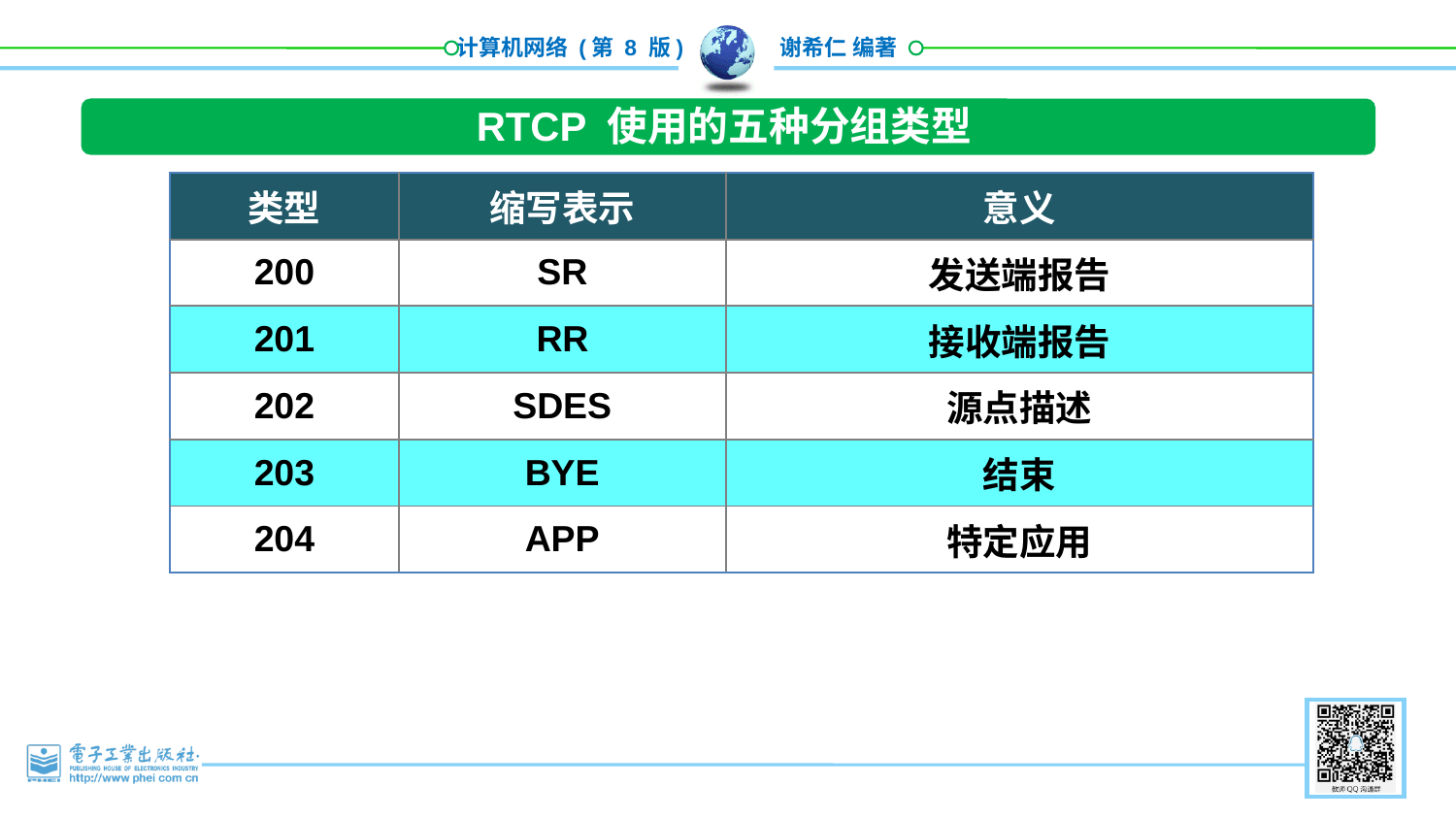

RTCP 使用的五种分组类型

| 类型 | 缩写表示 | 意义 |
| --- | --- | --- |
| 200 | SR | 发送端报告 |
| 201 | RR | 接收端报告 |
| 202 | SDES | 源点描述 |
| 203 | BYE | 结束 |
| 204 | APP | 特定应用 |